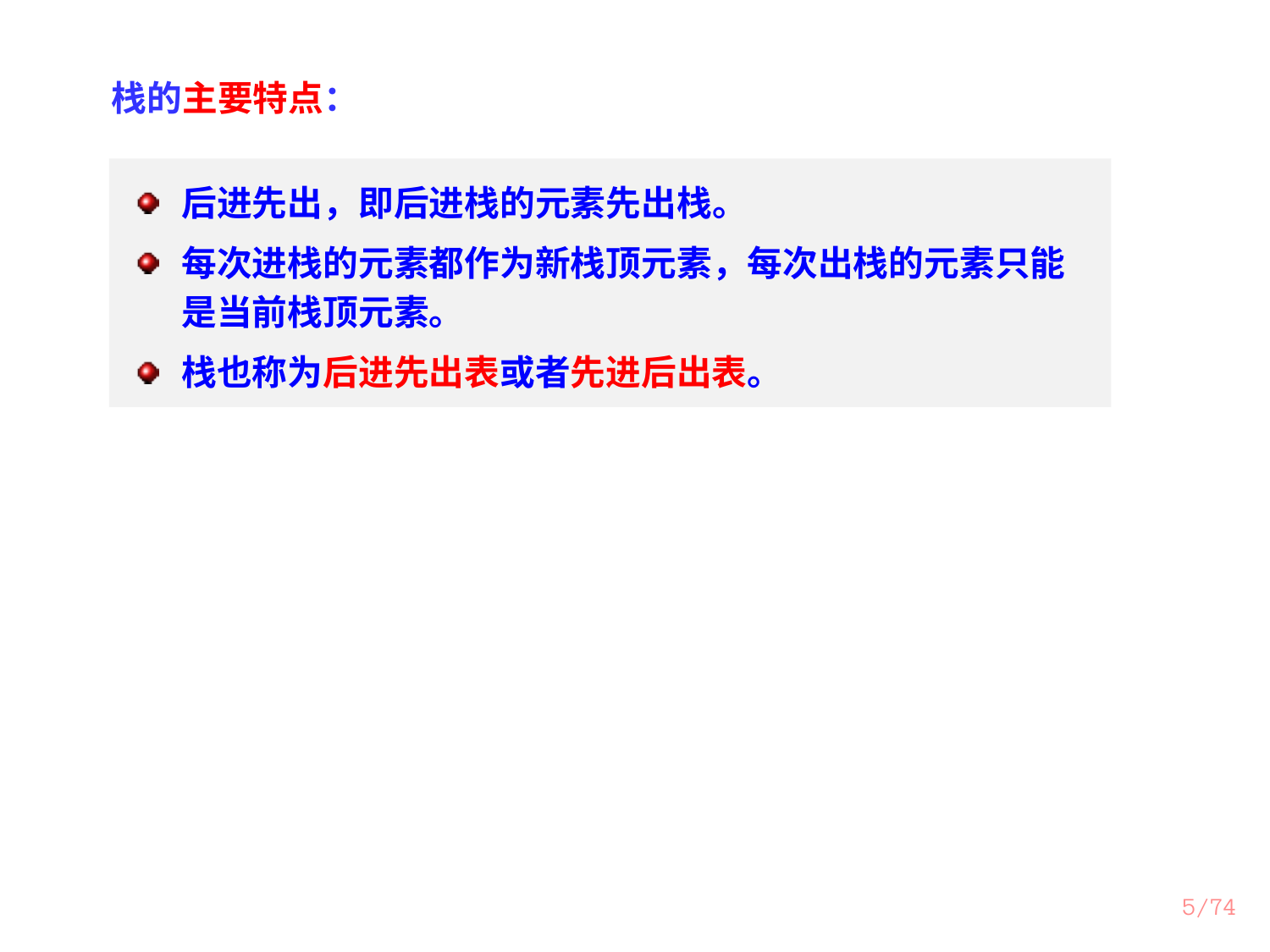

栈的主要特点：
后进先出，即后进栈的元素先出栈。
每次进栈的元素都作为新栈顶元素，每次出栈的元素只能是当前栈顶元素。
栈也称为后进先出表或者先进后出表。
5/74